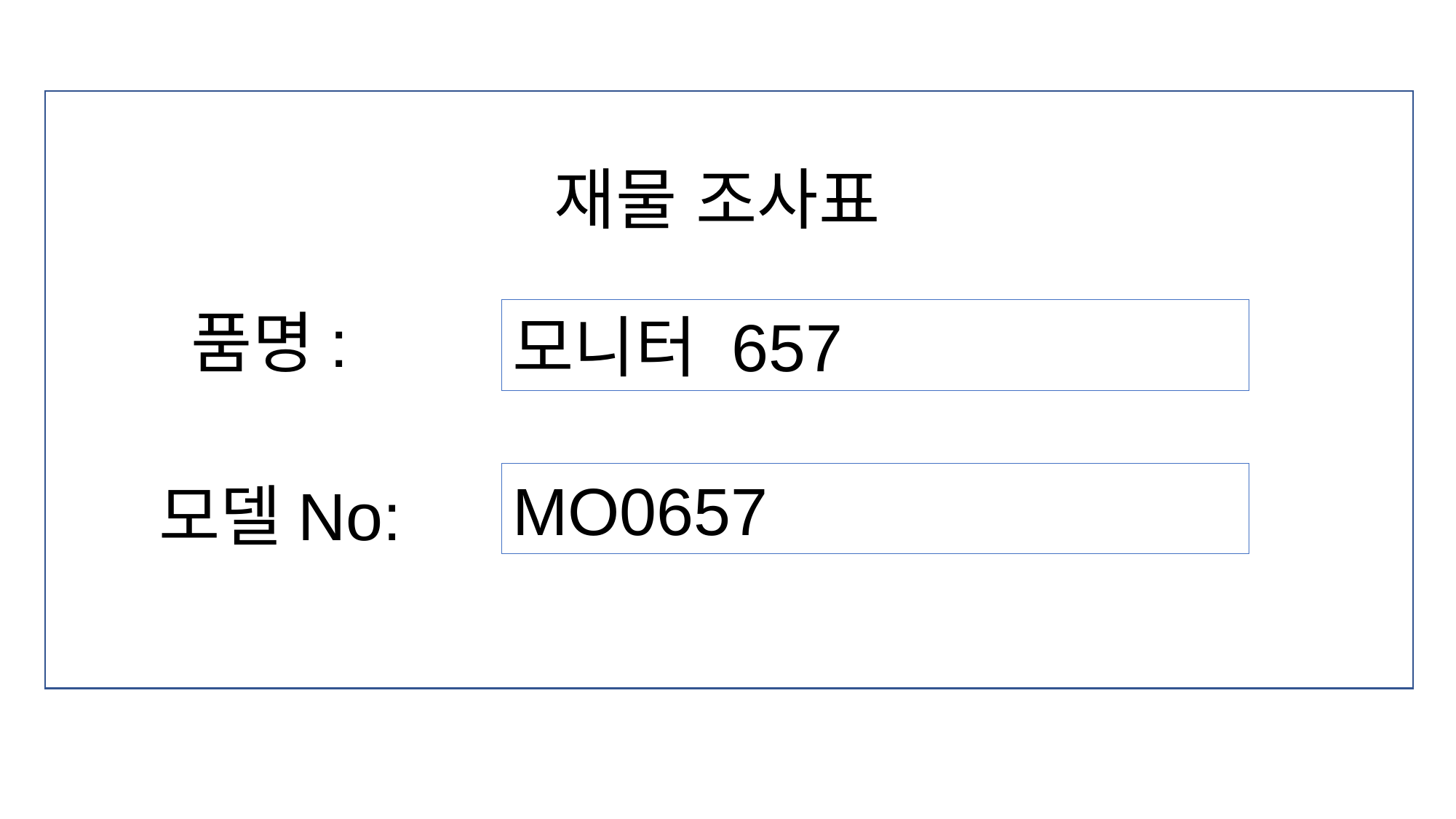

재물 조사표
품명:
모니터 657
MO0657
모델No: